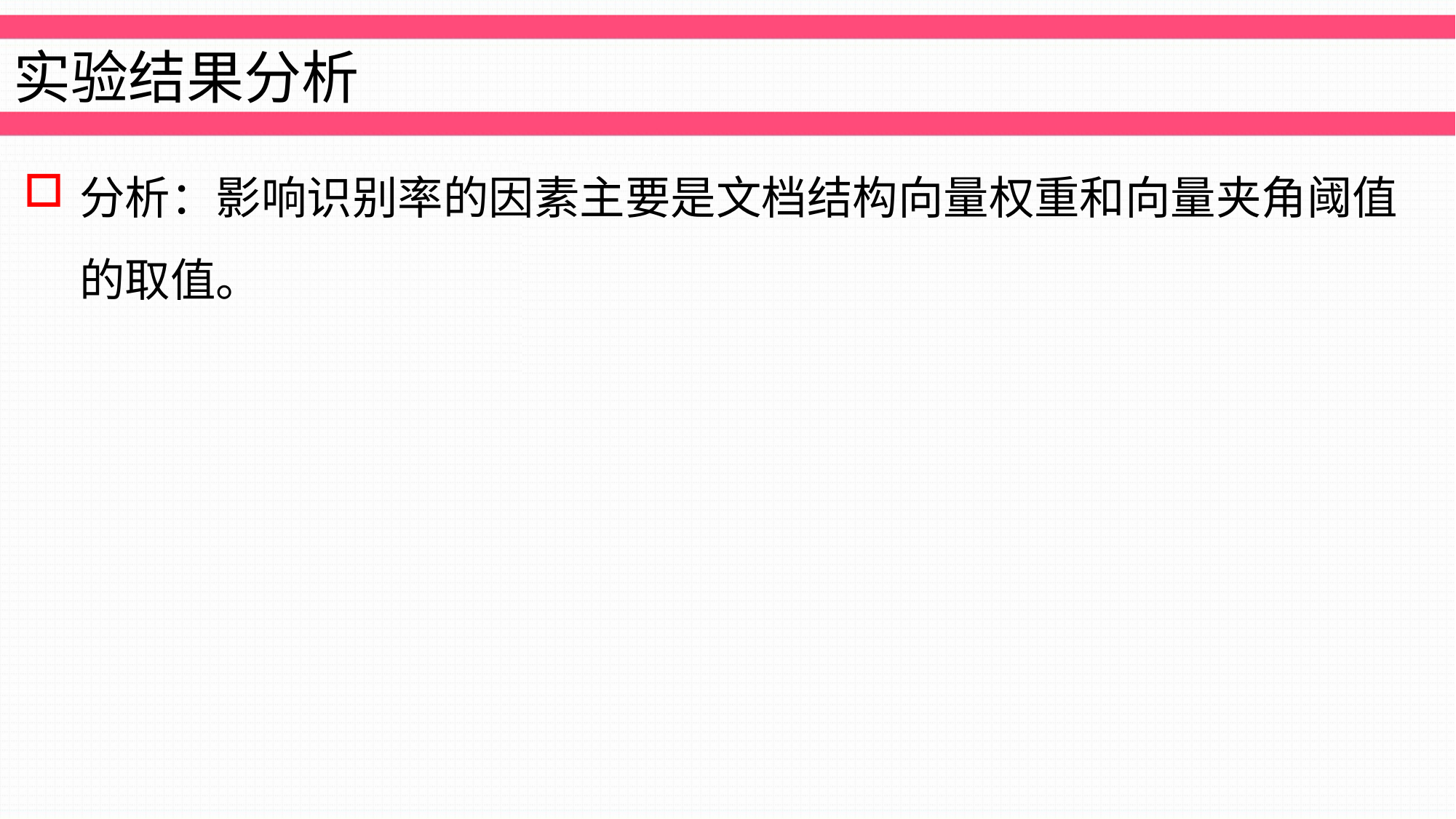

# 实验结果分析
分析：影响识别率的因素主要是文档结构向量权重和向量夹角阈值的取值。